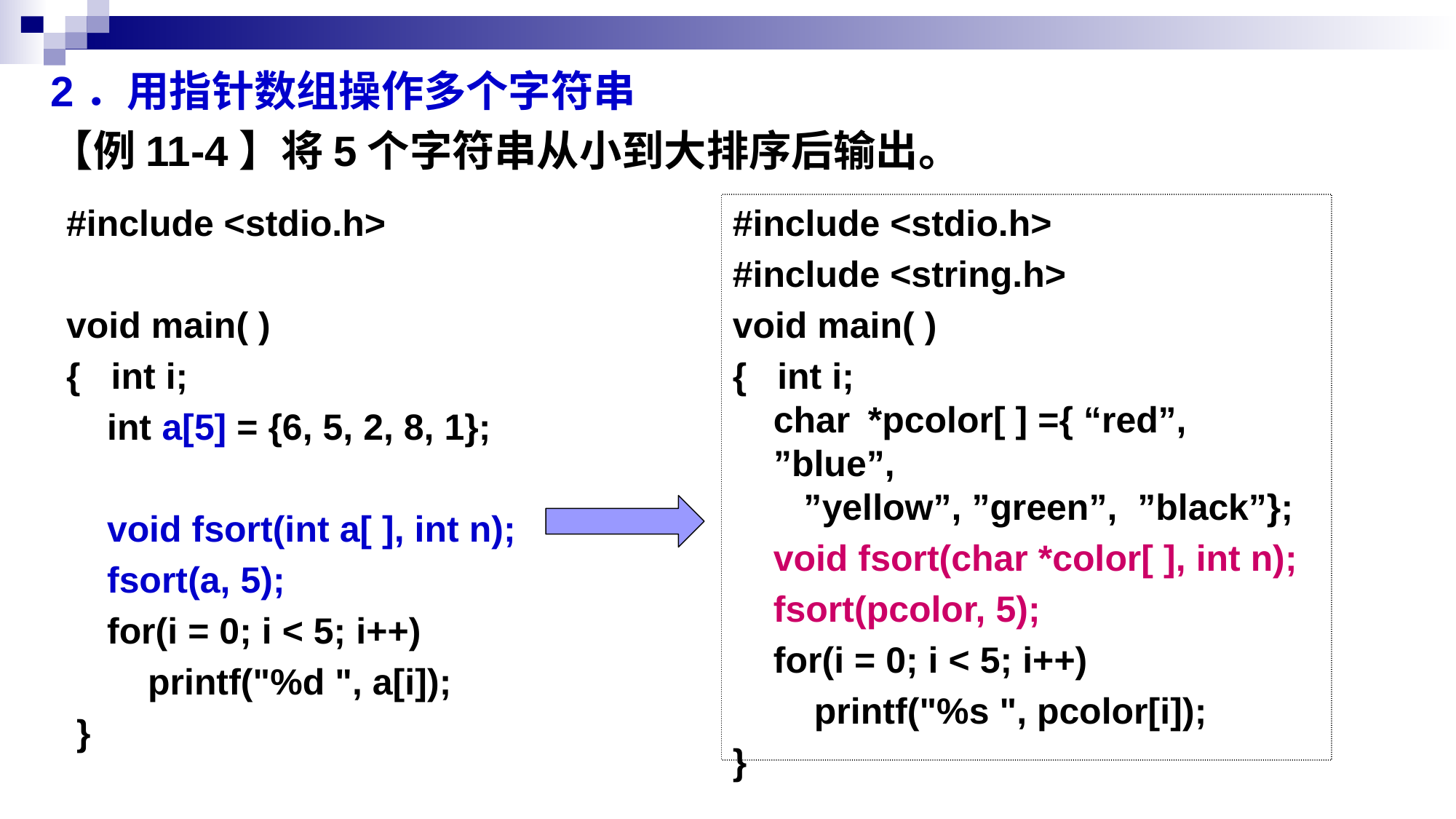

2．用指针数组操作多个字符串
【例11-4】将5个字符串从小到大排序后输出。
#include <stdio.h>

void main( )
{   int i;
    int a[5] = {6, 5, 2, 8, 1};

    void fsort(int a[ ], int n);
    fsort(a, 5);
    for(i = 0; i < 5; i++)
        printf("%d ", a[i]);
 }
#include <stdio.h>
#include <string.h>
void main( )
{   int i;
    char  *pcolor[ ] ={ “red”,  ”blue”,
       ”yellow”, ”green”,  ”black”};
    void fsort(char *color[ ], int n);
    fsort(pcolor, 5);
    for(i = 0; i < 5; i++)
        printf("%s ", pcolor[i]);
}